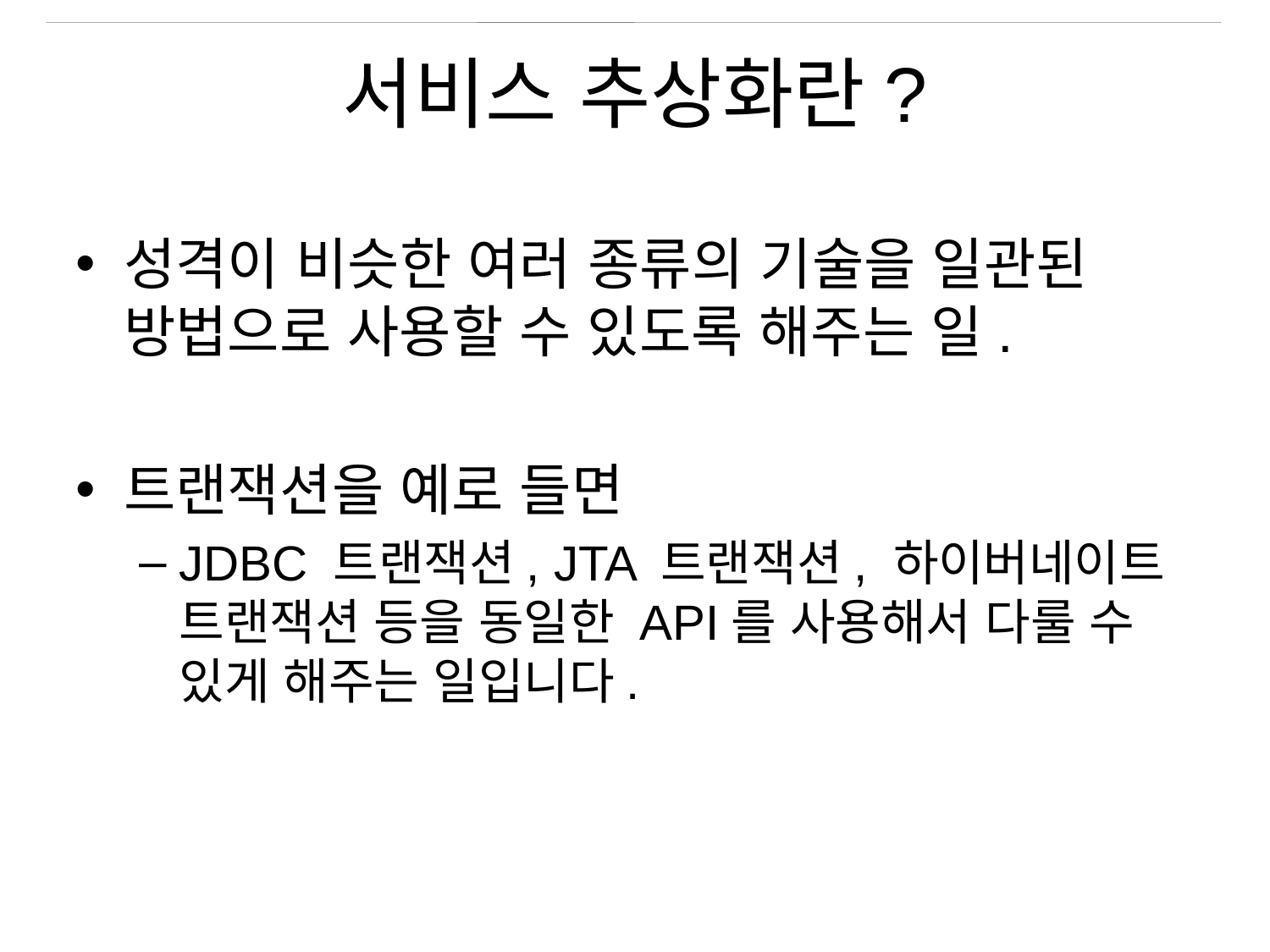

# 서비스 추상화란?
성격이 비슷한 여러 종류의 기술을 일관된 방법으로 사용할 수 있도록 해주는 일.

트랜잭션을 예로 들면
JDBC 트랜잭션, JTA 트랜잭션, 하이버네이트 트랜잭션 등을 동일한 API를 사용해서 다룰 수 있게 해주는 일입니다.